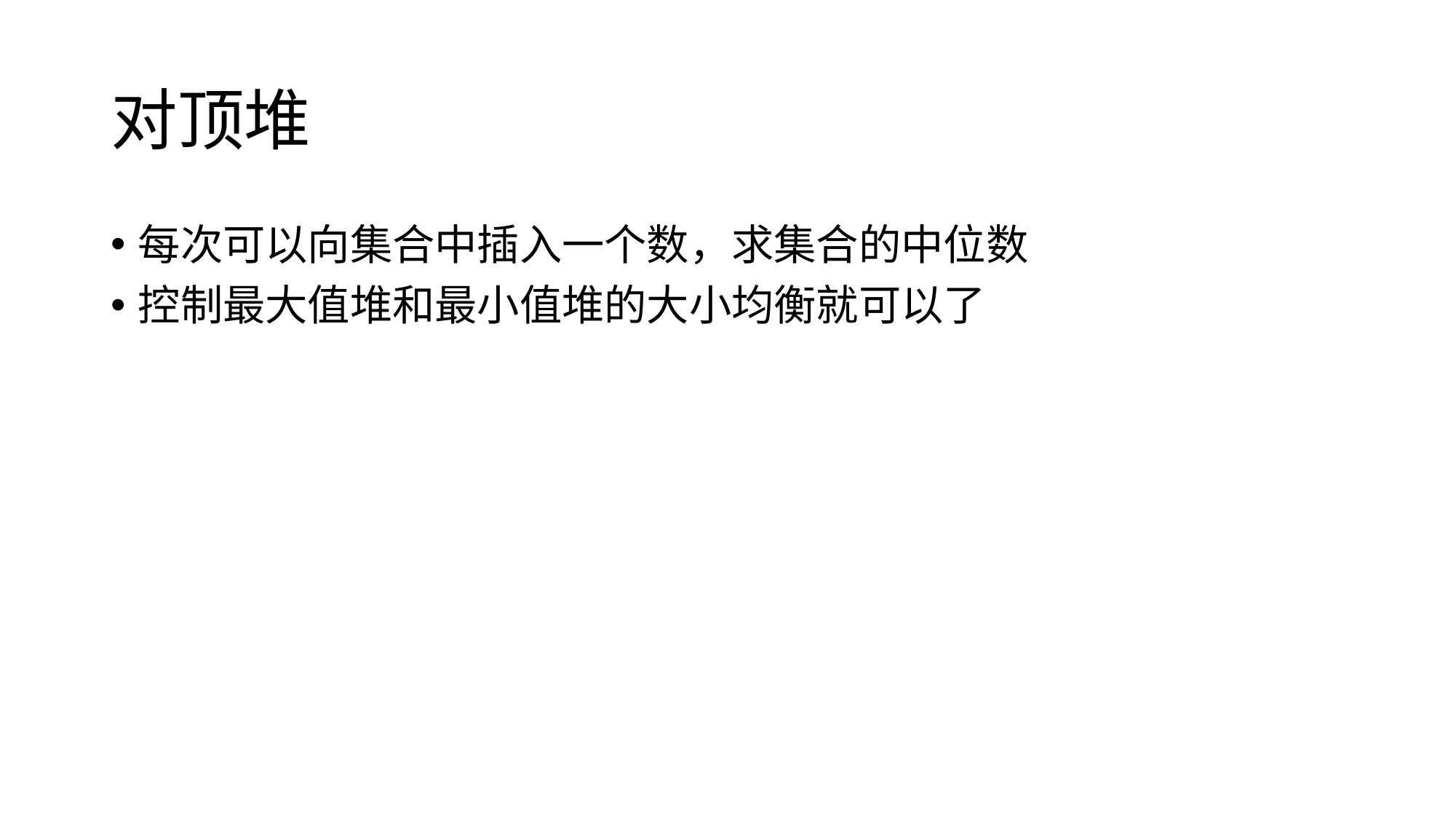

# 对顶堆
每次可以向集合中插入一个数，求集合的中位数
控制最大值堆和最小值堆的大小均衡就可以了